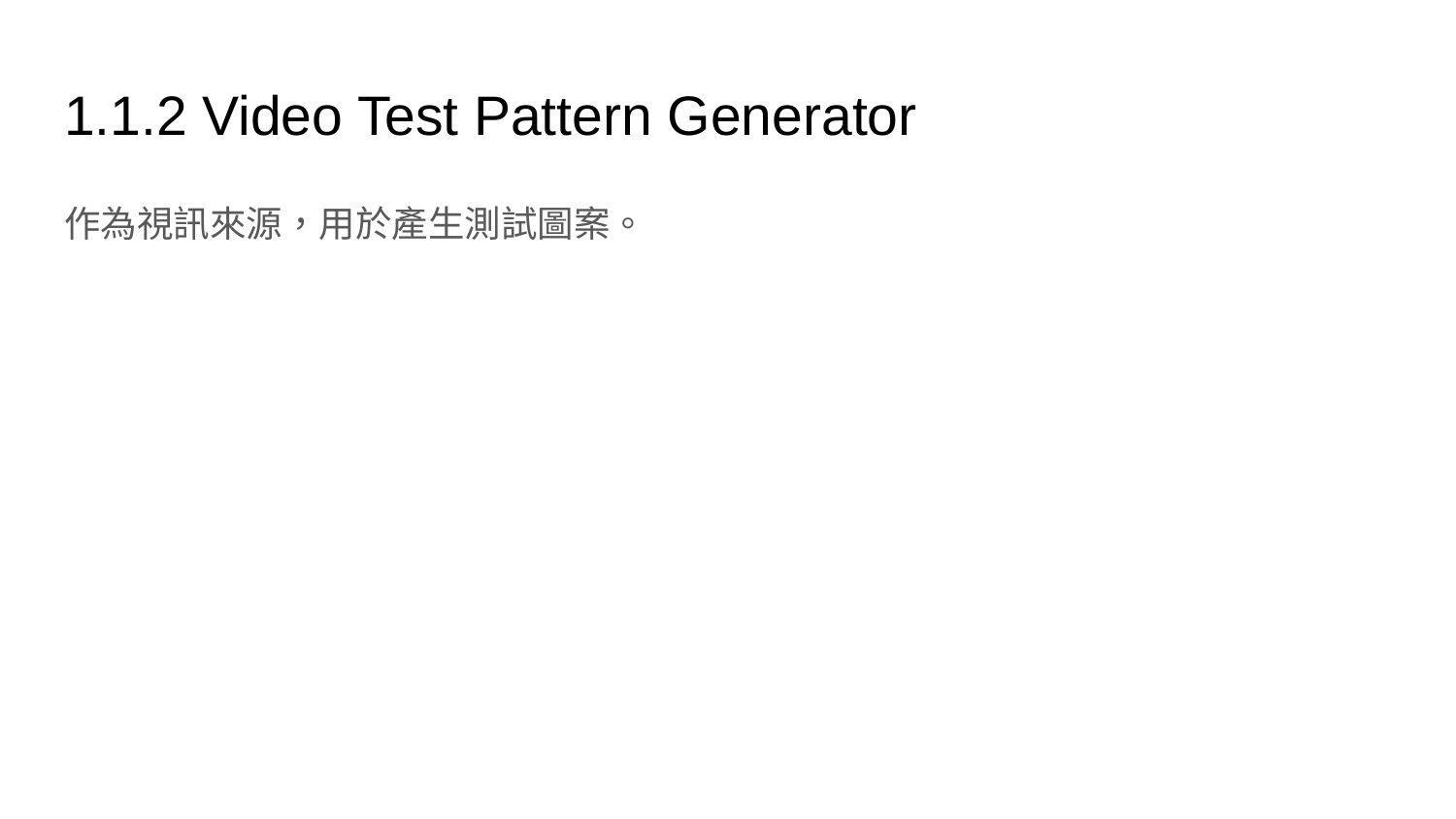

# 1.1.2 Video Test Pattern Generator
作為視訊來源，用於產生測試圖案。